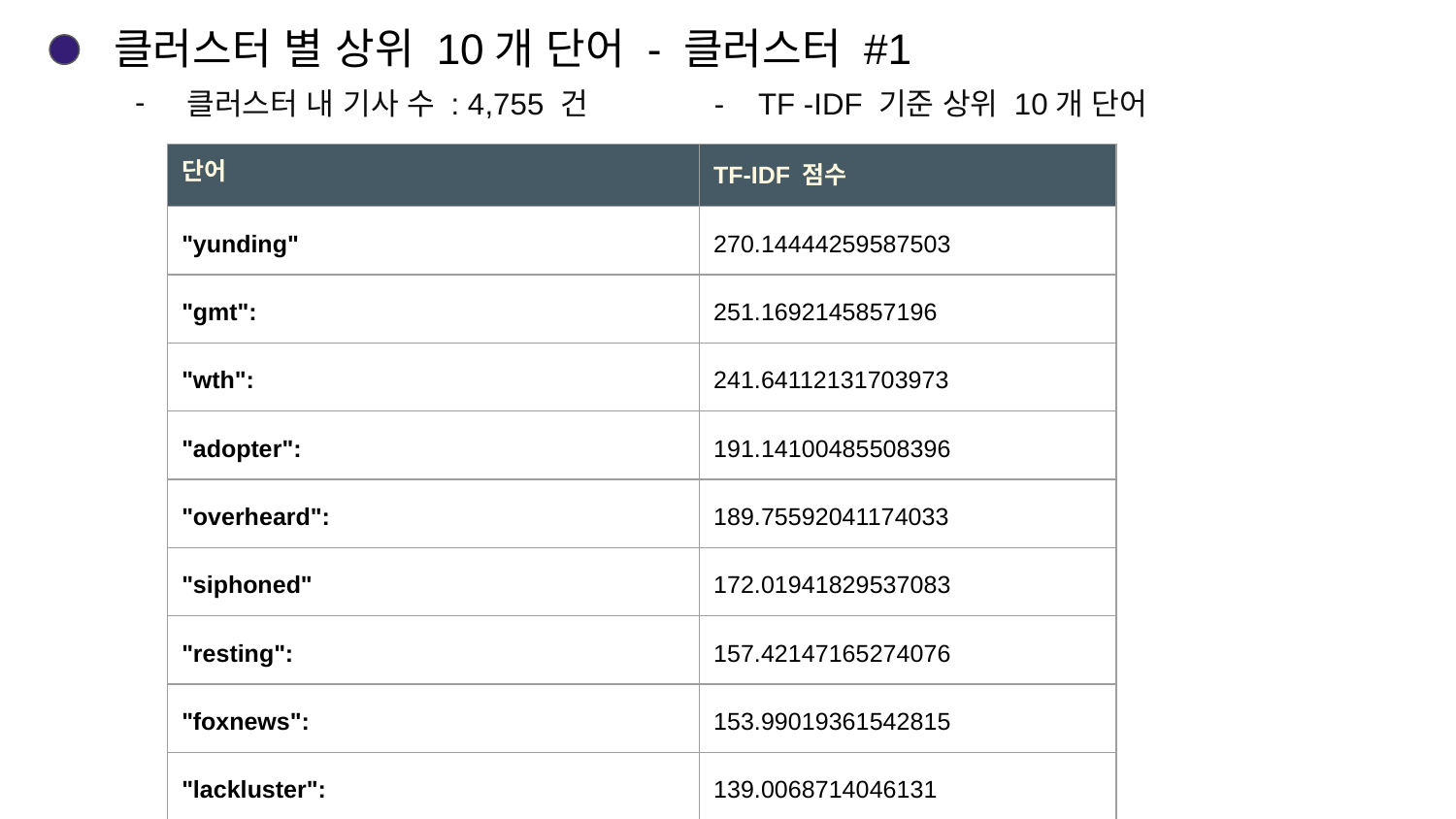

# 클러스터 별 상위 10개 단어 - 클러스터 #1

클러스터 내 기사 수 : 4,755 건              -    TF -IDF 기준 상위 10개 단어
| 단어 | TF-IDF 점수 |
| --- | --- |
| "yunding" | 270.14444259587503 |
| "gmt": | 251.1692145857196 |
| "wth": | 241.64112131703973 |
| "adopter": | 191.14100485508396 |
| "overheard": | 189.75592041174033 |
| "siphoned" | 172.01941829537083 |
| "resting": | 157.42147165274076 |
| "foxnews": | 153.99019361542815 |
| "lackluster": | 139.0068714046131 |
| "probing": | 125.22387232654452 |